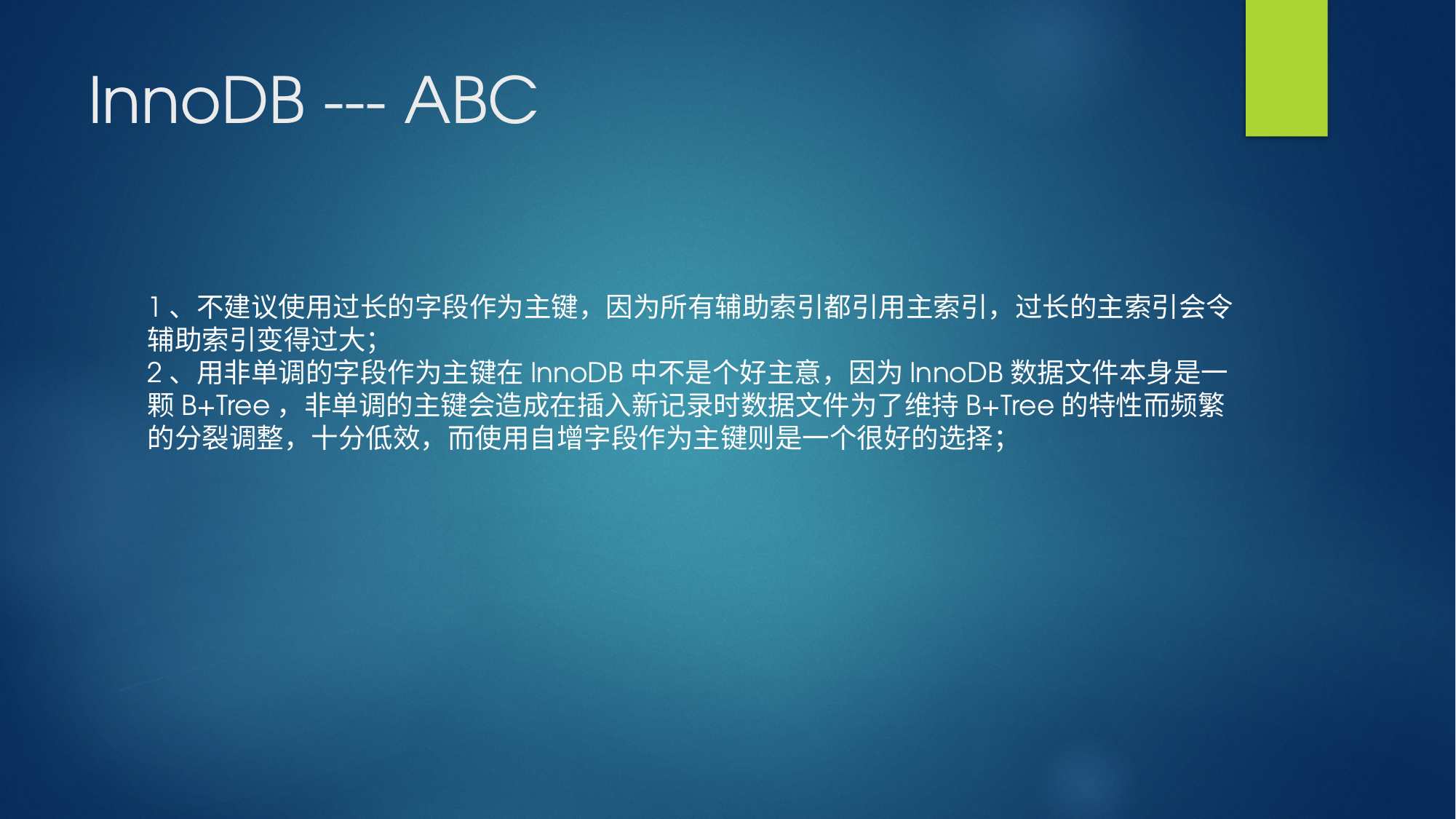

# InnoDB --- ABC
1、不建议使用过长的字段作为主键，因为所有辅助索引都引用主索引，过长的主索引会令辅助索引变得过大；
2、用非单调的字段作为主键在InnoDB中不是个好主意，因为InnoDB数据文件本身是一颗B+Tree，非单调的主键会造成在插入新记录时数据文件为了维持B+Tree的特性而频繁的分裂调整，十分低效，而使用自增字段作为主键则是一个很好的选择；